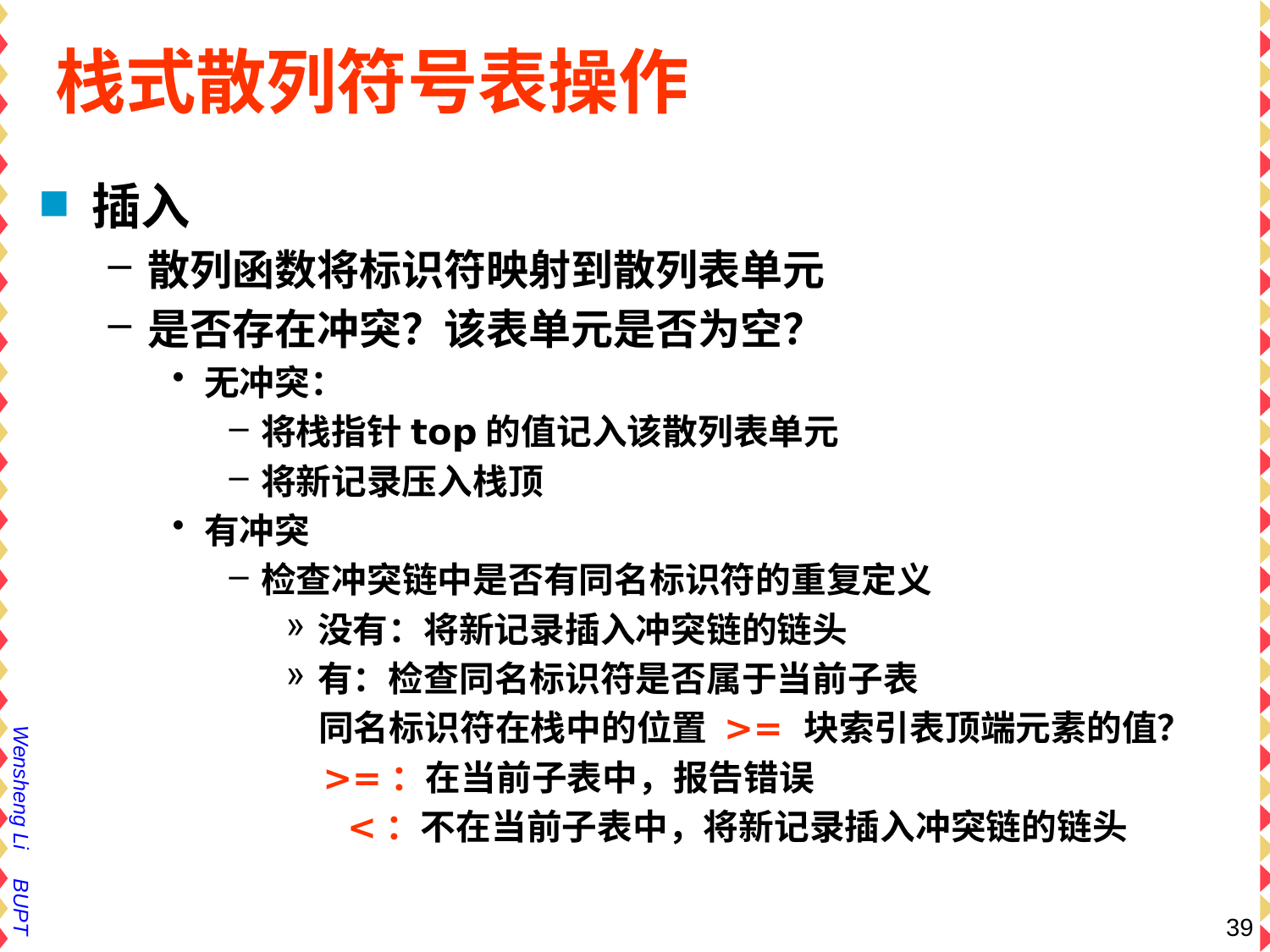

# 栈式散列符号表操作
插入
散列函数将标识符映射到散列表单元
是否存在冲突？该表单元是否为空？
无冲突：
将栈指针top的值记入该散列表单元
将新记录压入栈顶
有冲突
检查冲突链中是否有同名标识符的重复定义
没有：将新记录插入冲突链的链头
有：检查同名标识符是否属于当前子表
   同名标识符在栈中的位置 >= 块索引表顶端元素的值？
   >=：在当前子表中，报告错误
     <：不在当前子表中，将新记录插入冲突链的链头
39